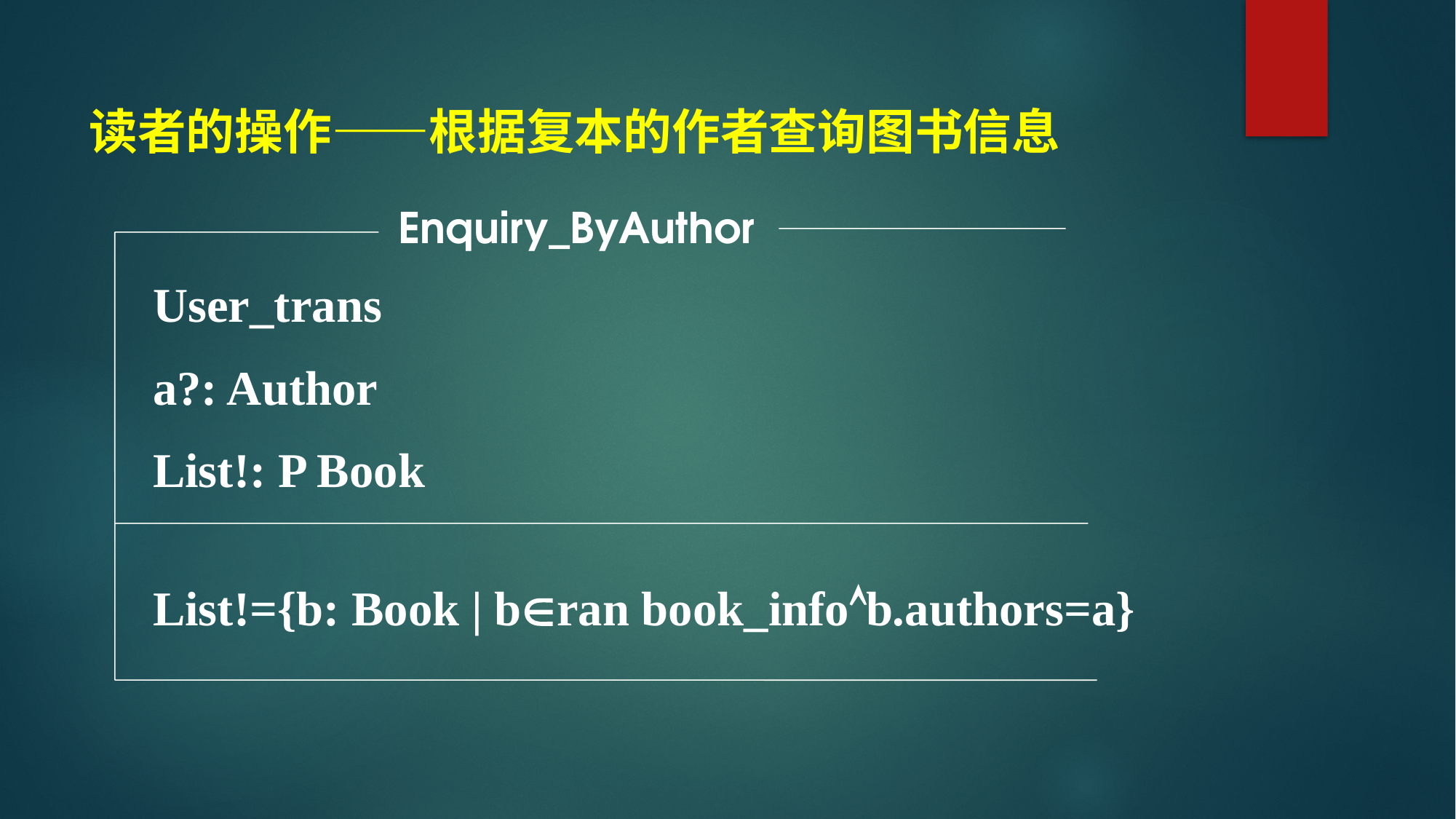

读者的操作——根据复本的作者查询图书信息
Enquiry_ByAuthor

User_trans
a?: Author
List!: P Book

List!={b: Book | b∈ran book_info∧b.authors=a}